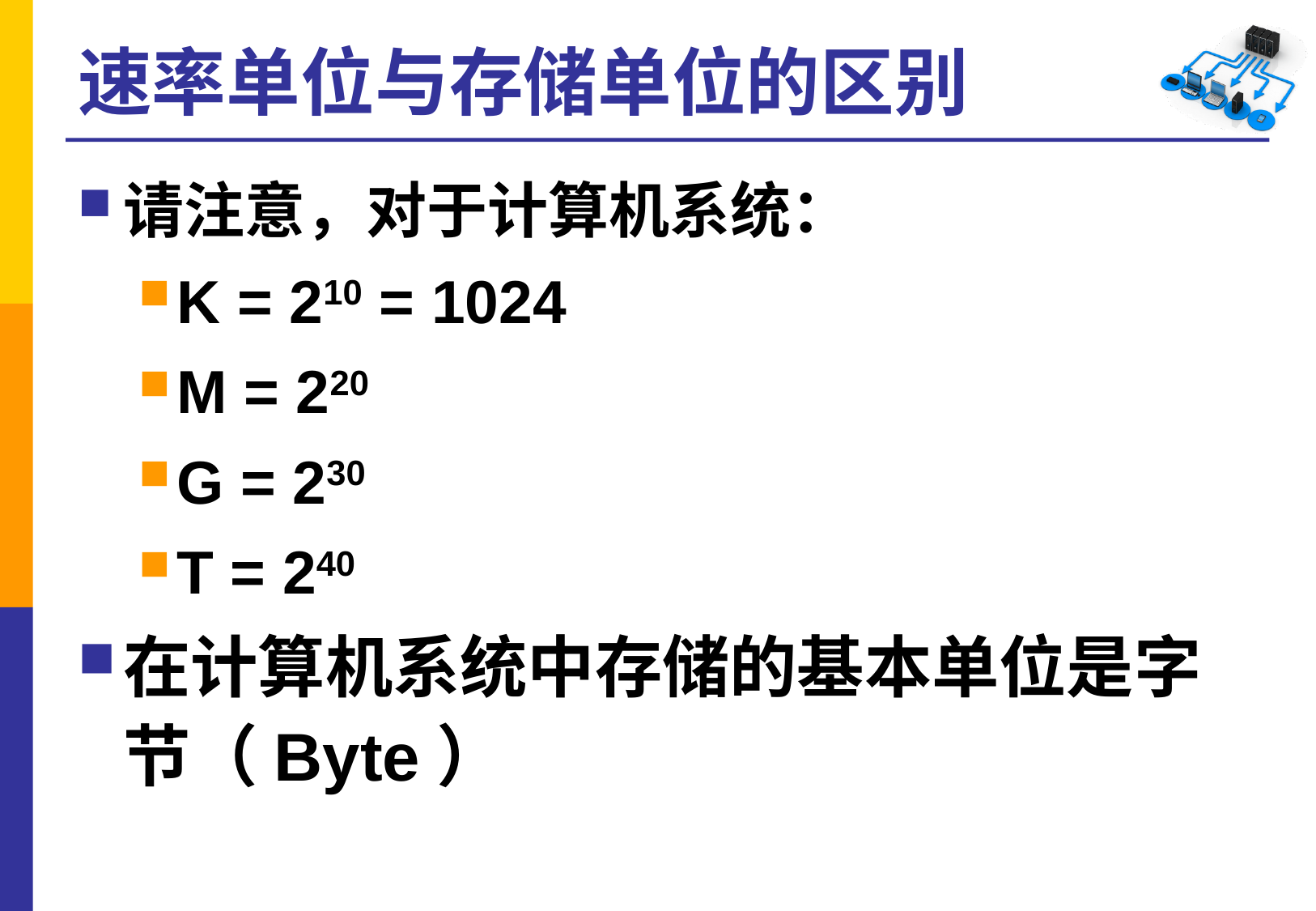

# 速率单位与存储单位的区别
请注意，对于计算机系统：
K = 210 = 1024
M = 220
G = 230
T = 240
在计算机系统中存储的基本单位是字节（Byte）